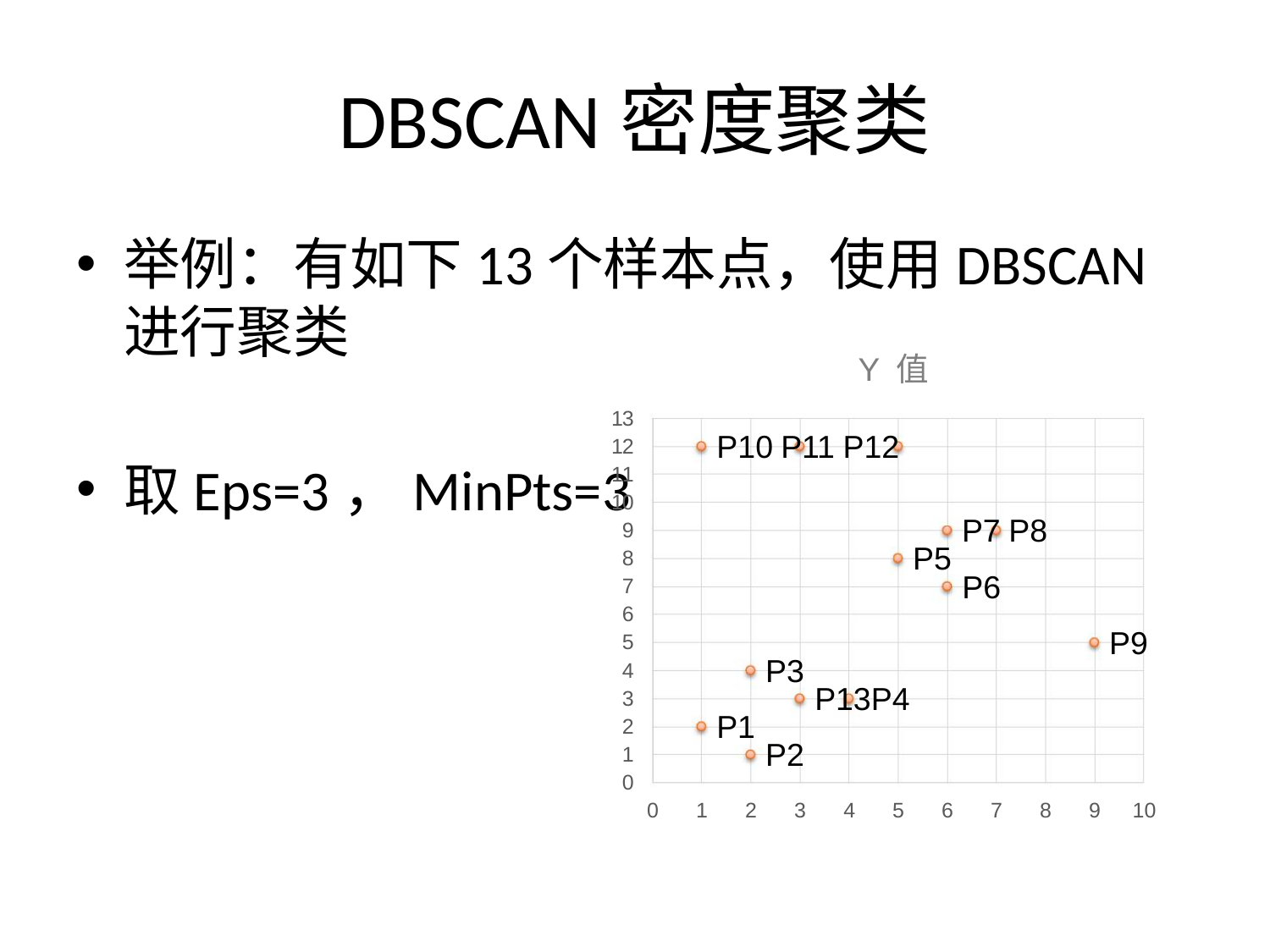

# DBSCAN密度聚类

举例：有如下13个样本点，使用DBSCAN进行聚类

取Eps=3，MinPts=3
Y 值
Y 值
1
1
1
1
3
2
1
0
9
8
7
6
5
4
3
2
1
0
1
1
1
1
3
2
1
0
9
8
7
6
5
4
3
2
1
0
P10 P11 P12
P10 P11 P12
P7 P8
P7 P8
P5
P5
P6
P6
P9
P9
P3
P3
P13P4
P13P4
P1
P1
P2
P2
0
1
2
3
4
5
6
7
8
9
10
0
1
2
3
4
5
6
7
8
9
10